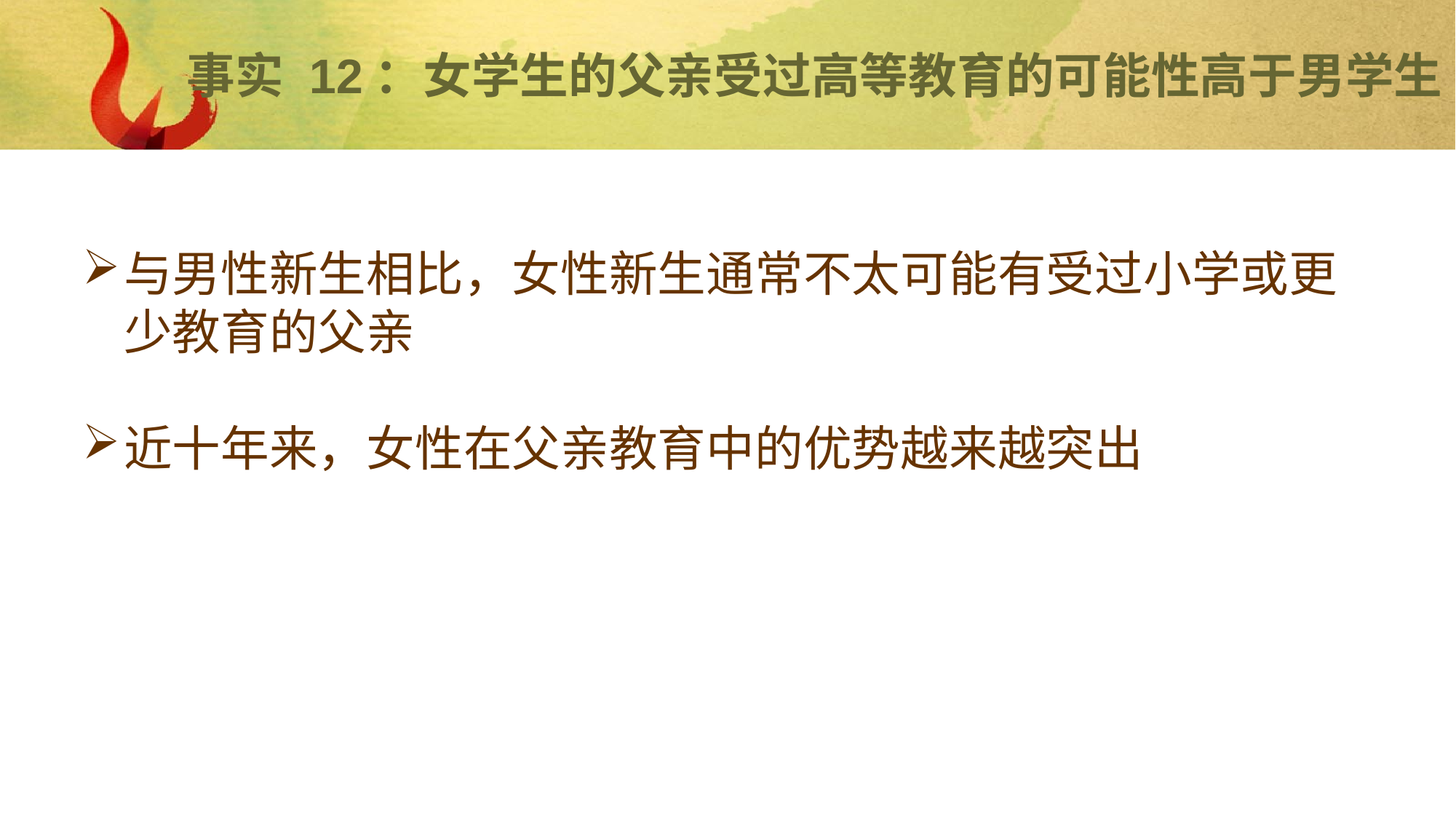

# 事实 12：女学生的父亲受过高等教育的可能性高于男学生
与男性新生相比，女性新生通常不太可能有受过小学或更少教育的父亲

近十年来，女性在父亲教育中的优势越来越突出
28